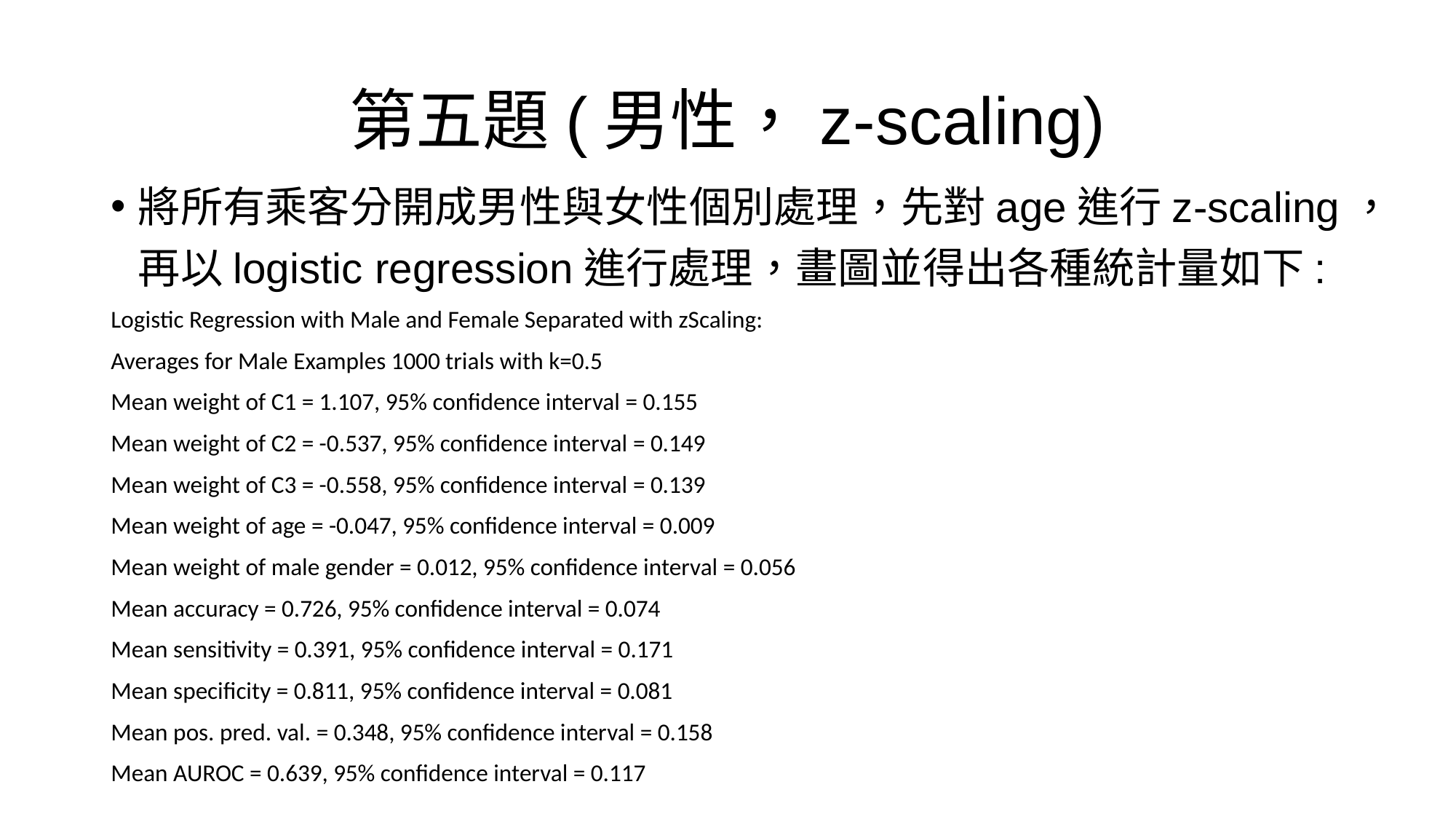

# 第五題(男性，z-scaling)
將所有乘客分開成男性與女性個別處理，先對age進行z-scaling，再以logistic regression進行處理，畫圖並得出各種統計量如下:
Logistic Regression with Male and Female Separated with zScaling:
Averages for Male Examples 1000 trials with k=0.5
Mean weight of C1 = 1.107, 95% confidence interval = 0.155
Mean weight of C2 = -0.537, 95% confidence interval = 0.149
Mean weight of C3 = -0.558, 95% confidence interval = 0.139
Mean weight of age = -0.047, 95% confidence interval = 0.009
Mean weight of male gender = 0.012, 95% confidence interval = 0.056
Mean accuracy = 0.726, 95% confidence interval = 0.074
Mean sensitivity = 0.391, 95% confidence interval = 0.171
Mean specificity = 0.811, 95% confidence interval = 0.081
Mean pos. pred. val. = 0.348, 95% confidence interval = 0.158
Mean AUROC = 0.639, 95% confidence interval = 0.117